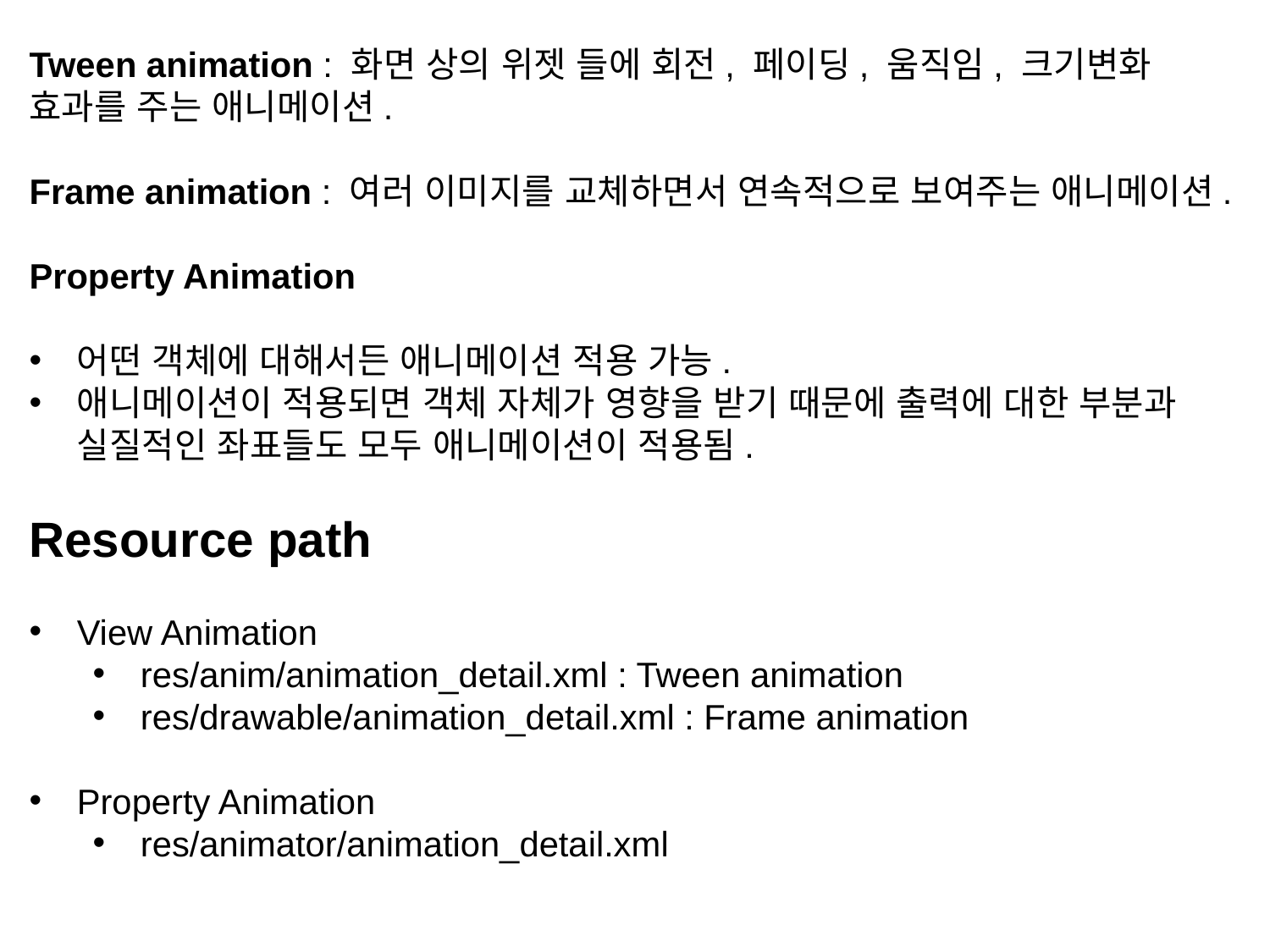

Tween animation : 화면 상의 위젯 들에 회전, 페이딩, 움직임, 크기변화 효과를 주는 애니메이션.

Frame animation : 여러 이미지를 교체하면서 연속적으로 보여주는 애니메이션.

Property Animation

어떤 객체에 대해서든 애니메이션 적용 가능.
애니메이션이 적용되면 객체 자체가 영향을 받기 때문에 출력에 대한 부분과 실질적인 좌표들도 모두 애니메이션이 적용됨.

Resource path

View Animation
res/anim/animation_detail.xml : Tween animation
res/drawable/animation_detail.xml : Frame animation

Property Animation
res/animator/animation_detail.xml